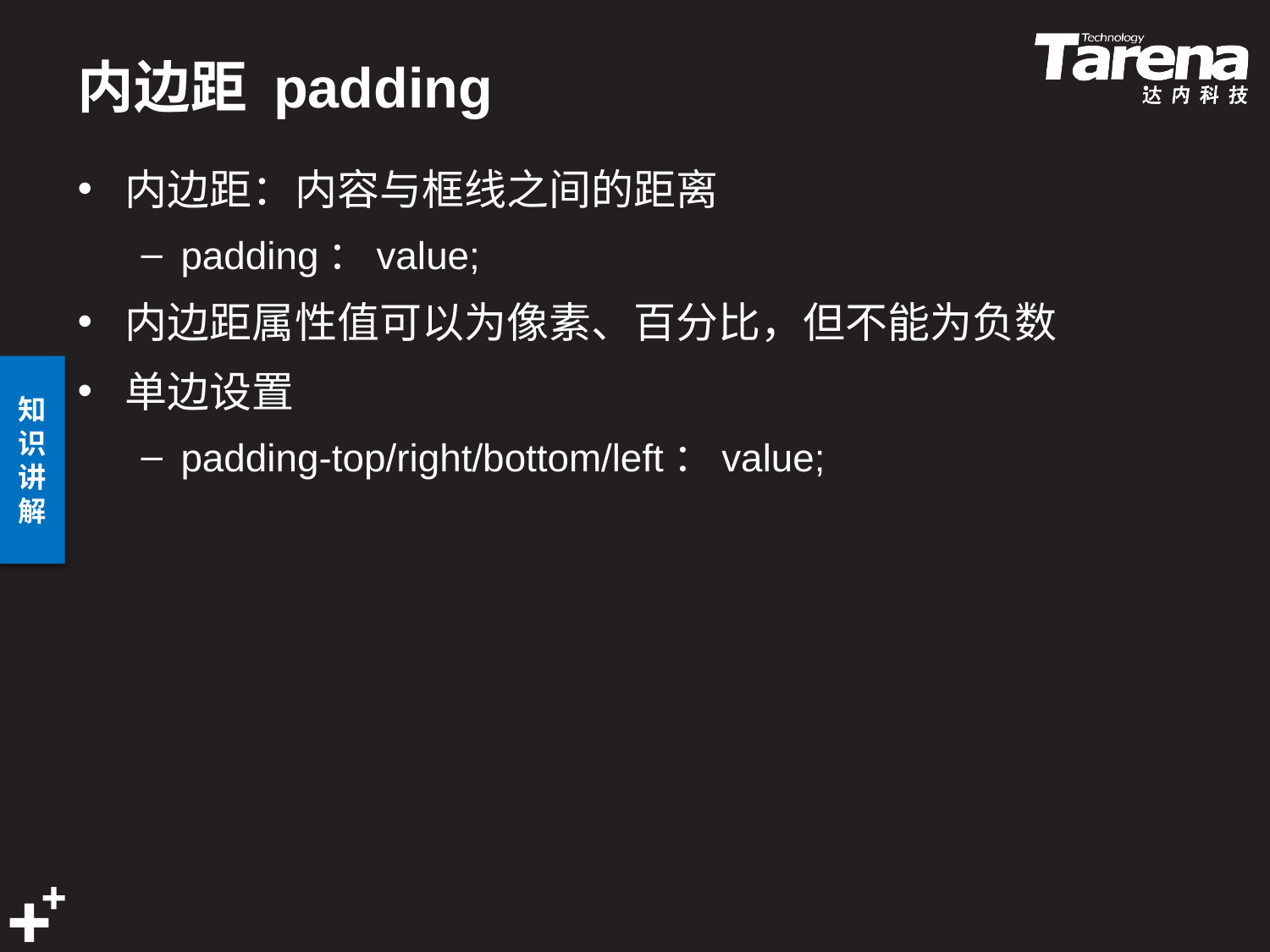

# 内边距 padding
内边距：内容与框线之间的距离
padding：value;
内边距属性值可以为像素、百分比，但不能为负数
单边设置
padding-top/right/bottom/left：value;